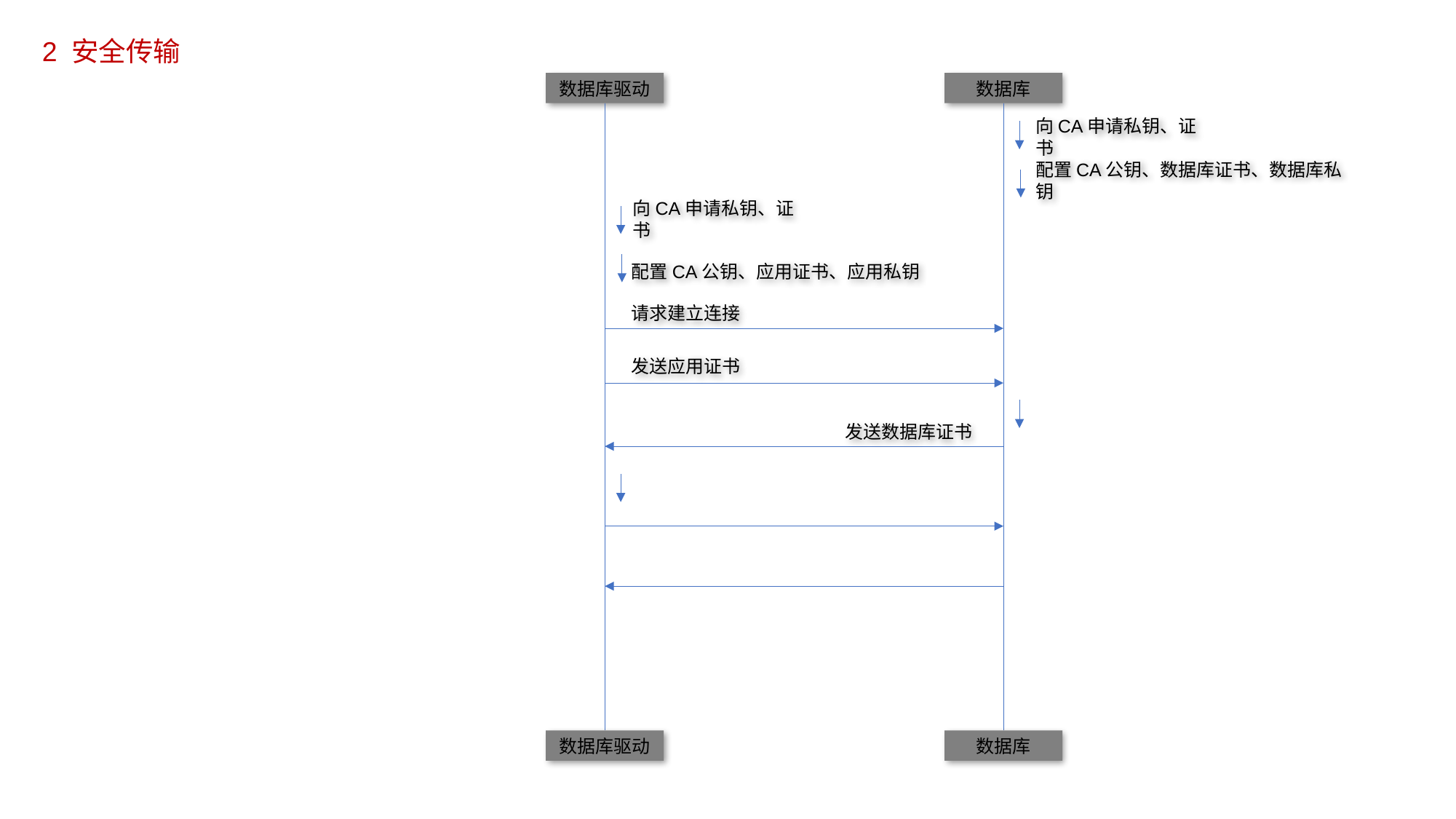

2 安全传输
数据库驱动
数据库
向CA申请私钥、证书
配置CA公钥、数据库证书、数据库私钥
向CA申请私钥、证书
配置CA公钥、应用证书、应用私钥
请求建立连接
发送应用证书
发送数据库证书
数据库驱动
数据库